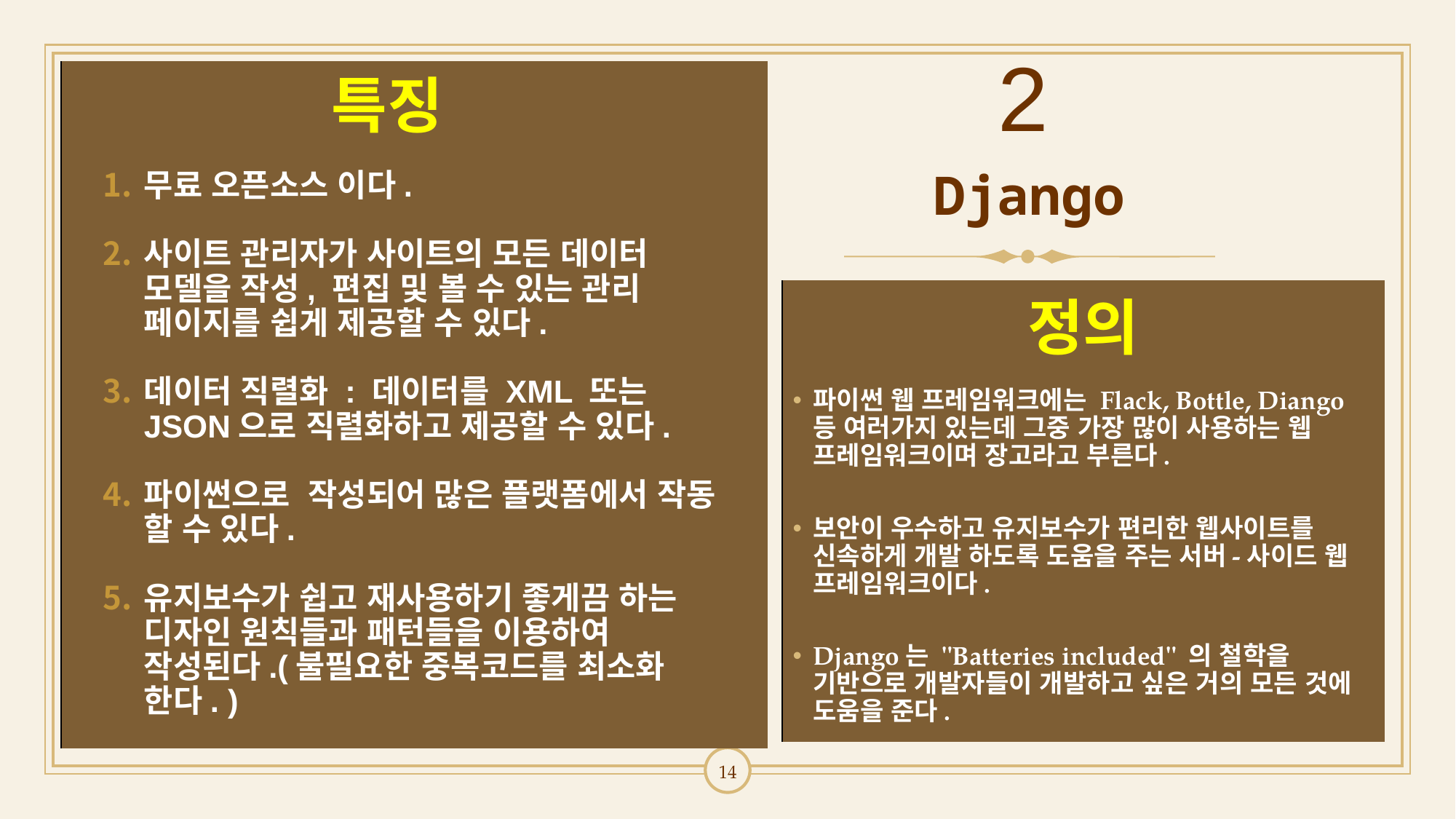

2
|  |
| --- |
특징
무료 오픈소스 이다.

사이트 관리자가 사이트의 모든 데이터 모델을 작성, 편집 및 볼 수 있는 관리 페이지를 쉽게 제공할 수 있다.

데이터 직렬화 : 데이터를 XML 또는 JSON으로 직렬화하고 제공할 수 있다.

파이썬으로  작성되어 많은 플랫폼에서 작동 할 수 있다.

유지보수가 쉽고 재사용하기 좋게끔 하는 디자인 원칙들과 패턴들을 이용하여 작성된다.(불필요한 중복코드를 최소화 한다. )
Django
|  |
| --- |
정의
파이썬 웹 프레임워크에는 Flack, Bottle, Diango 등 여러가지 있는데 그중 가장 많이 사용하는 웹 프레임워크이며 장고라고 부른다.

보안이 우수하고 유지보수가 편리한 웹사이트를 신속하게 개발 하도록 도움을 주는 서버-사이드 웹 프레임워크이다.

Django는 "Batteries included" 의 철학을 기반으로 개발자들이 개발하고 싶은 거의 모든 것에 도움을 준다.
14